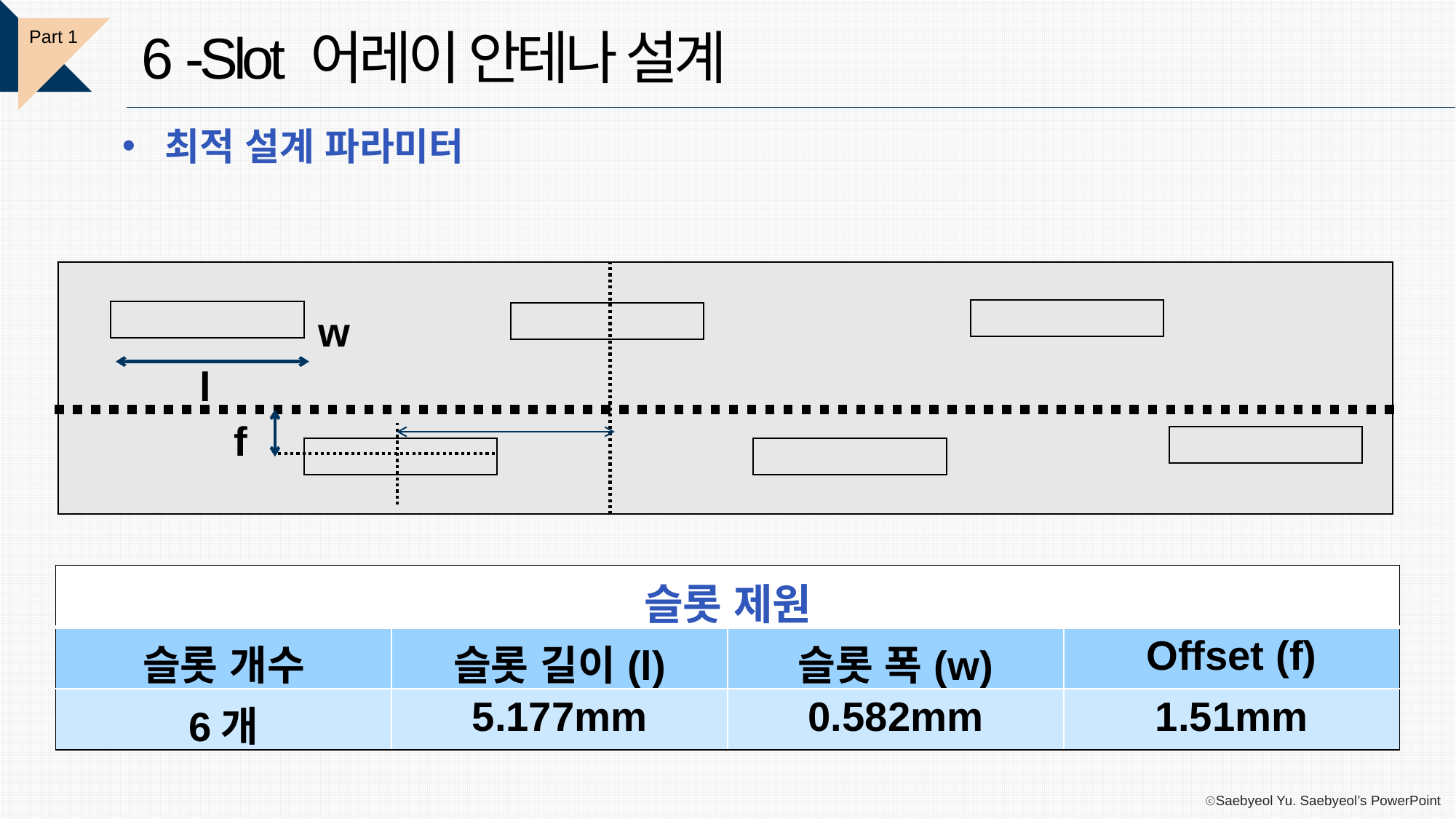

6 -Slot 어레이 안테나 설계

Part 1
최적 설계 파라미터

w

l
f

| 슬롯 제원 |  |  |  |
| --- | --- | --- | --- |
| 슬롯 개수 | 슬롯 길이(l) | 슬롯 폭(w) | Offset (f) |
| 6개 | 5.177mm | 0.582mm | 1.51mm |